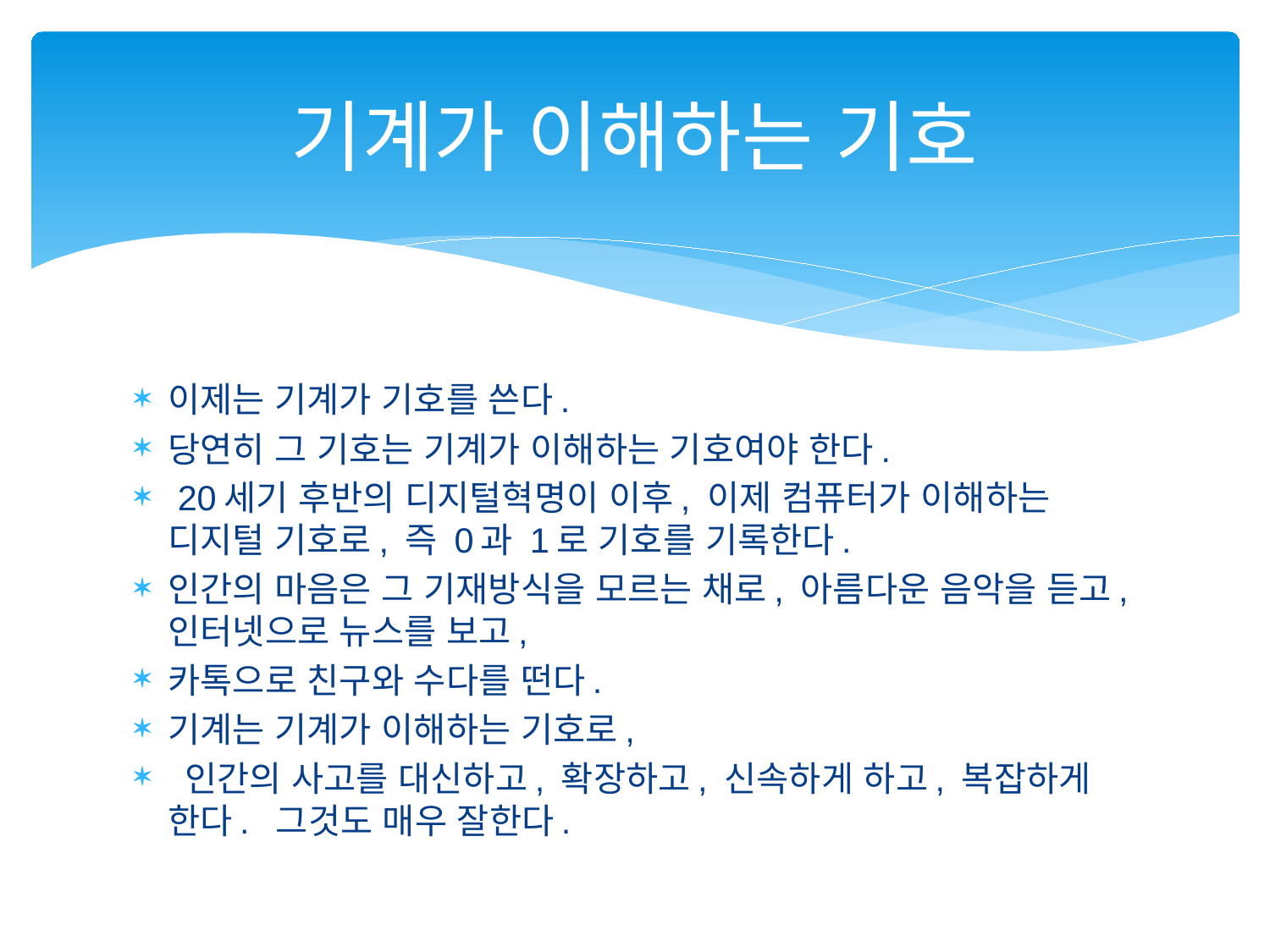

# 기계가 이해하는 기호
이제는 기계가 기호를 쓴다.
당연히 그 기호는 기계가 이해하는 기호여야 한다.
 20세기 후반의 디지털혁명이 이후, 이제 컴퓨터가 이해하는 디지털 기호로, 즉 0과 1로 기호를 기록한다.
인간의 마음은 그 기재방식을 모르는 채로, 아름다운 음악을 듣고, 인터넷으로 뉴스를 보고,
카톡으로 친구와 수다를 떤다.
기계는 기계가 이해하는 기호로,
 인간의 사고를 대신하고, 확장하고, 신속하게 하고, 복잡하게 한다.  그것도 매우 잘한다.